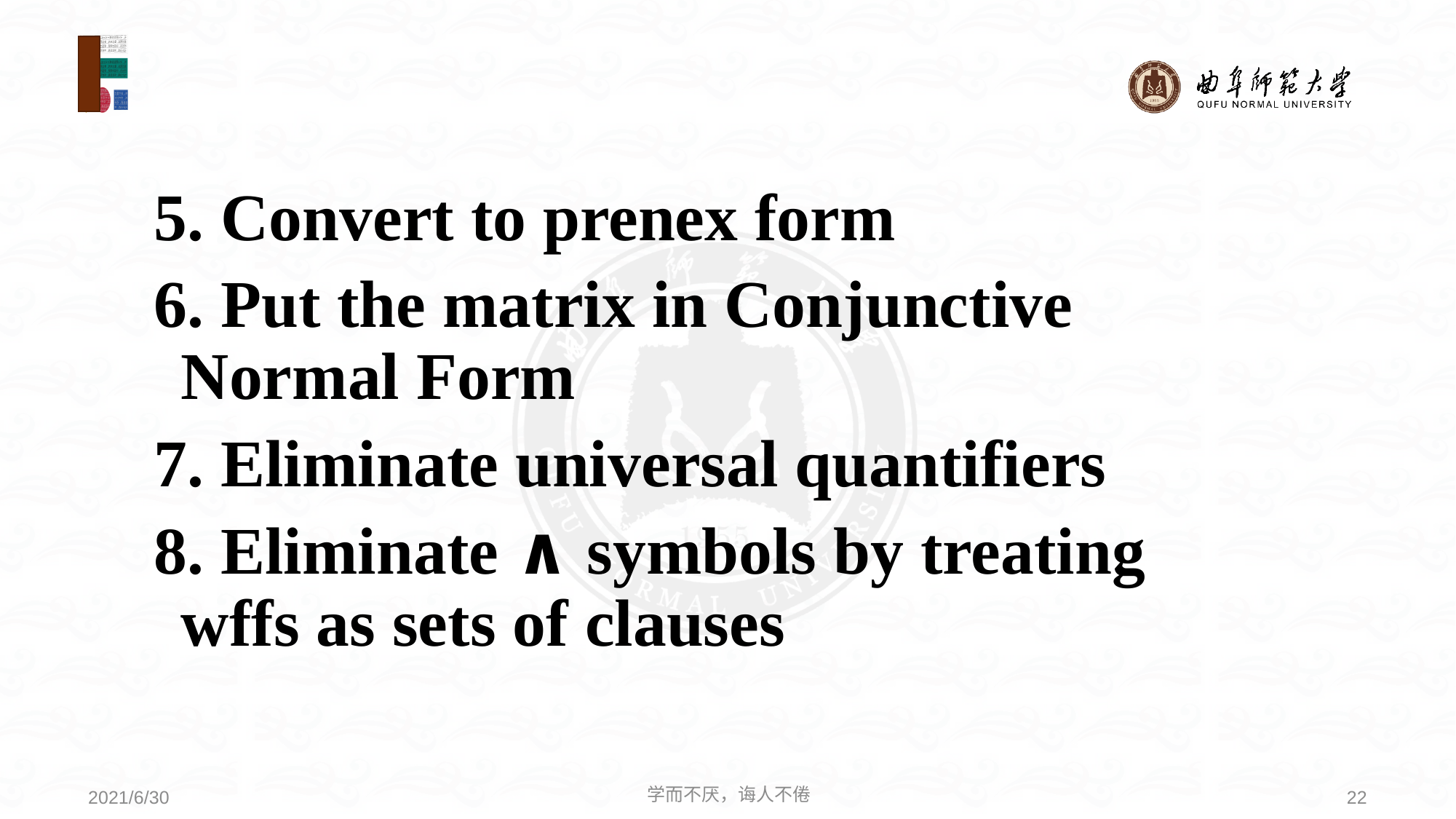

#
5. Convert to prenex form
6. Put the matrix in Conjunctive Normal Form
7. Eliminate universal quantifiers
8. Eliminate ∧ symbols by treating wffs as sets of clauses
学而不厌，诲人不倦
22
2021/6/30